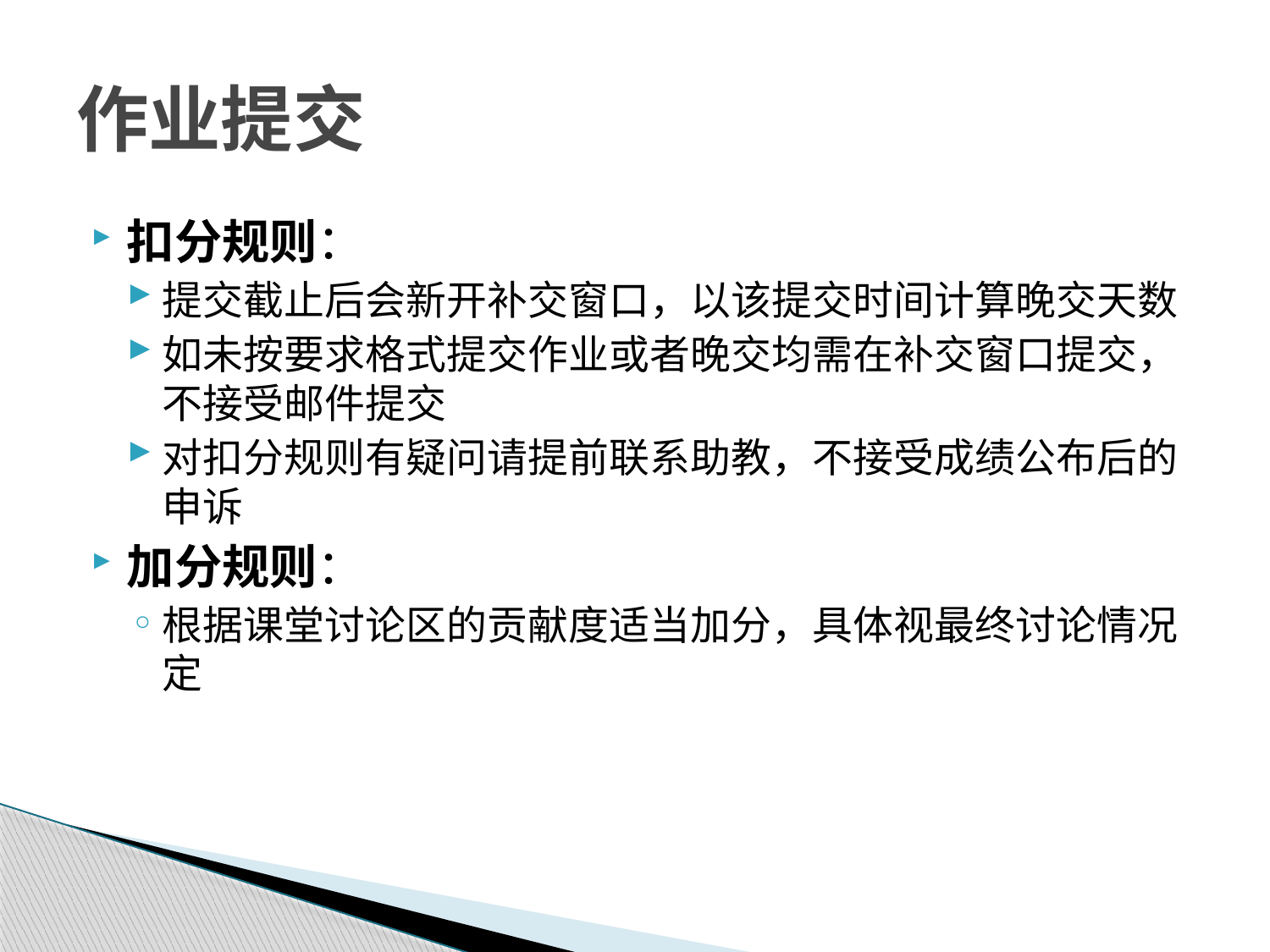

# 作业提交
扣分规则：
提交截止后会新开补交窗口，以该提交时间计算晚交天数
如未按要求格式提交作业或者晚交均需在补交窗口提交，不接受邮件提交
对扣分规则有疑问请提前联系助教，不接受成绩公布后的申诉
加分规则：
根据课堂讨论区的贡献度适当加分，具体视最终讨论情况定